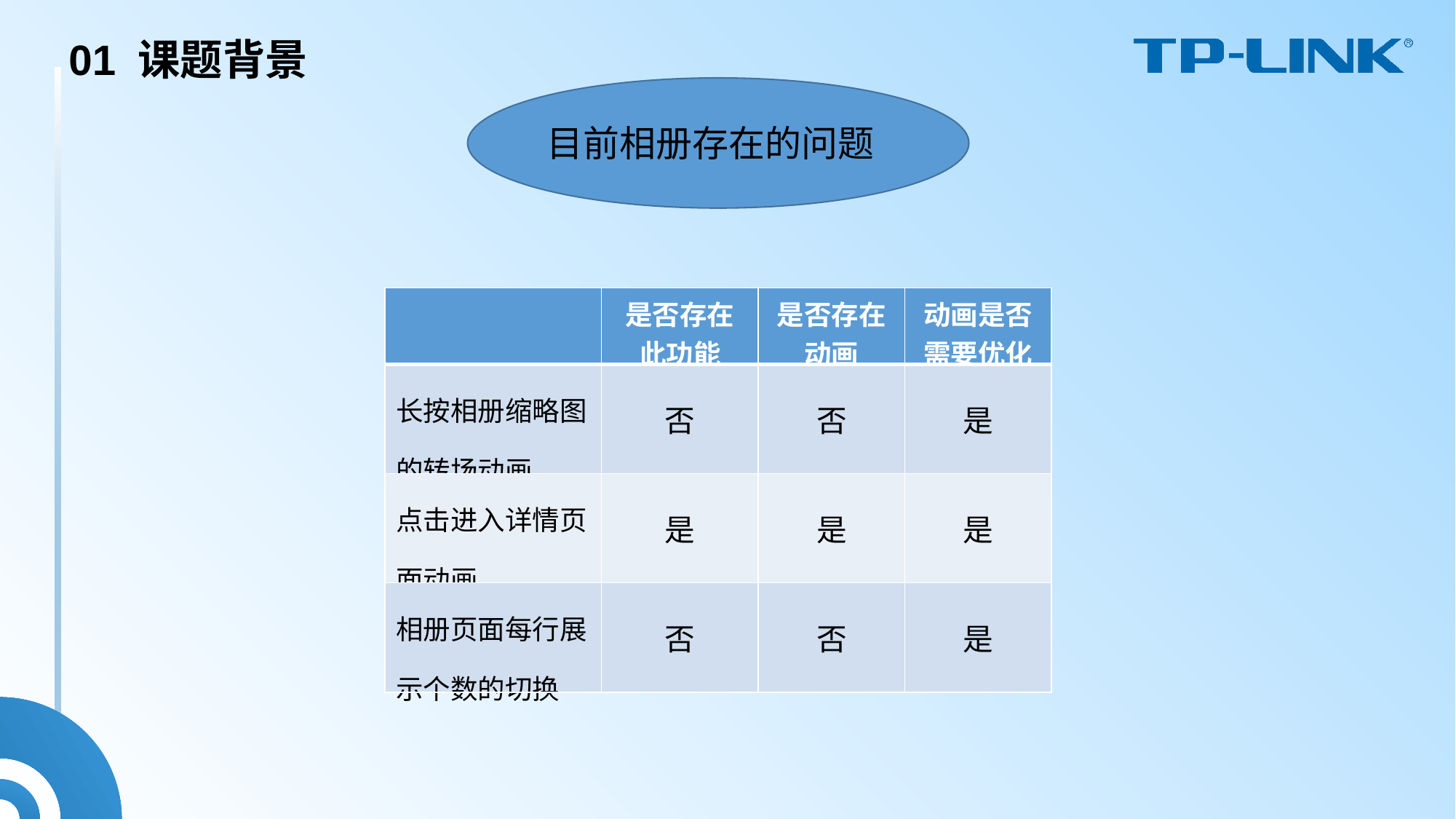

01 课题背景

目前相册存在的问题
|  | 是否存在此功能 | 是否存在动画 | 动画是否需要优化 |
| --- | --- | --- | --- |
| 长按相册缩略图的转场动画 | 否 | 否 | 是 |
| 点击进入详情页面动画 | 是 | 是 | 是 |
| 相册页面每行展示个数的切换 | 否 | 否 | 是 |